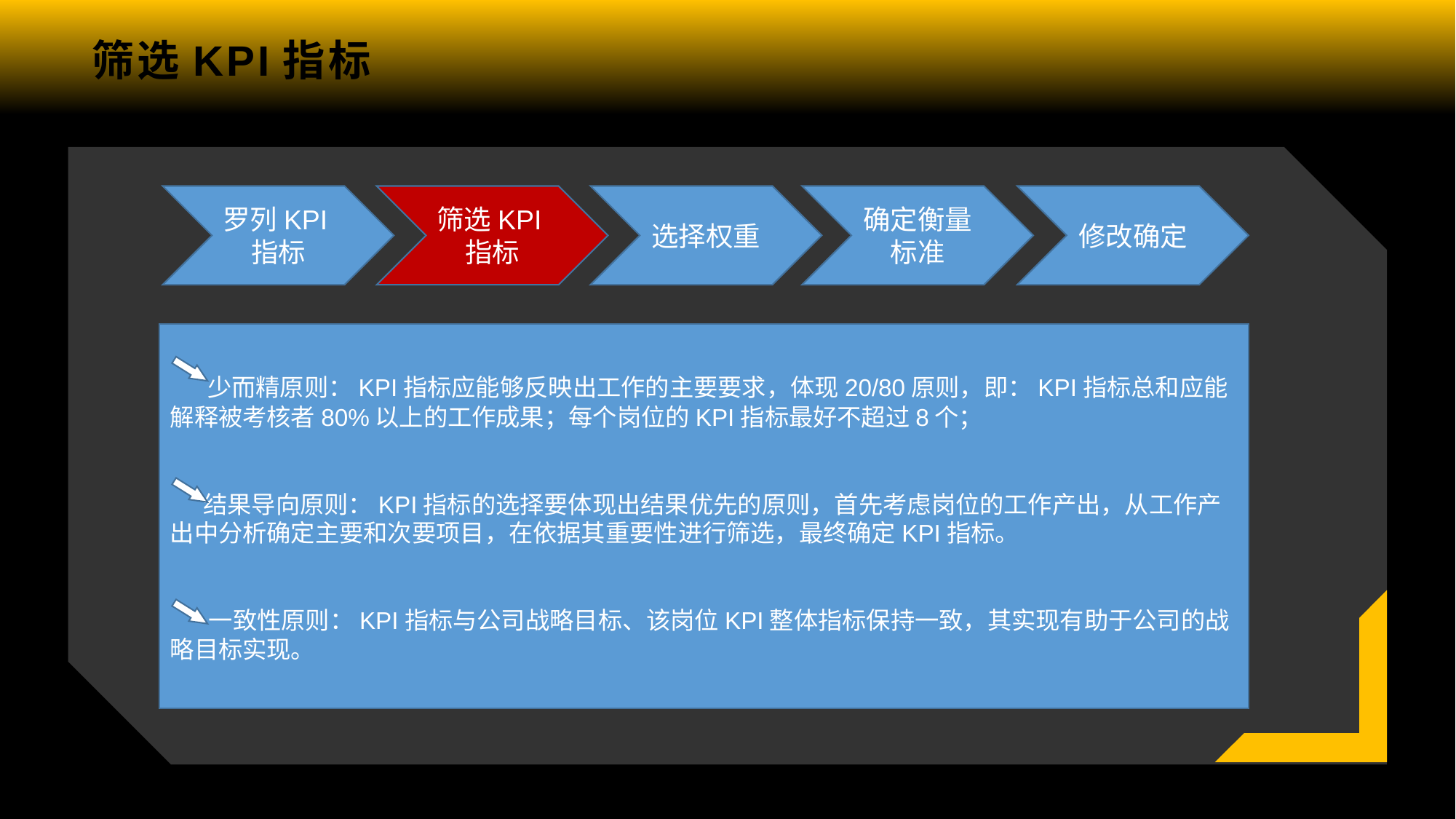

# 筛选KPI指标

罗列KPI指标
筛选KPI指标
选择权重
确定衡量标准
修改确定
     少而精原则：KPI指标应能够反映出工作的主要要求，体现20/80原则，即：KPI指标总和应能解释被考核者80%以上的工作成果；每个岗位的KPI指标最好不超过8个；

     结果导向原则：KPI指标的选择要体现出结果优先的原则，首先考虑岗位的工作产出，从工作产出中分析确定主要和次要项目，在依据其重要性进行筛选，最终确定KPI指标。

      一致性原则：KPI指标与公司战略目标、该岗位KPI整体指标保持一致，其实现有助于公司的战略目标实现。